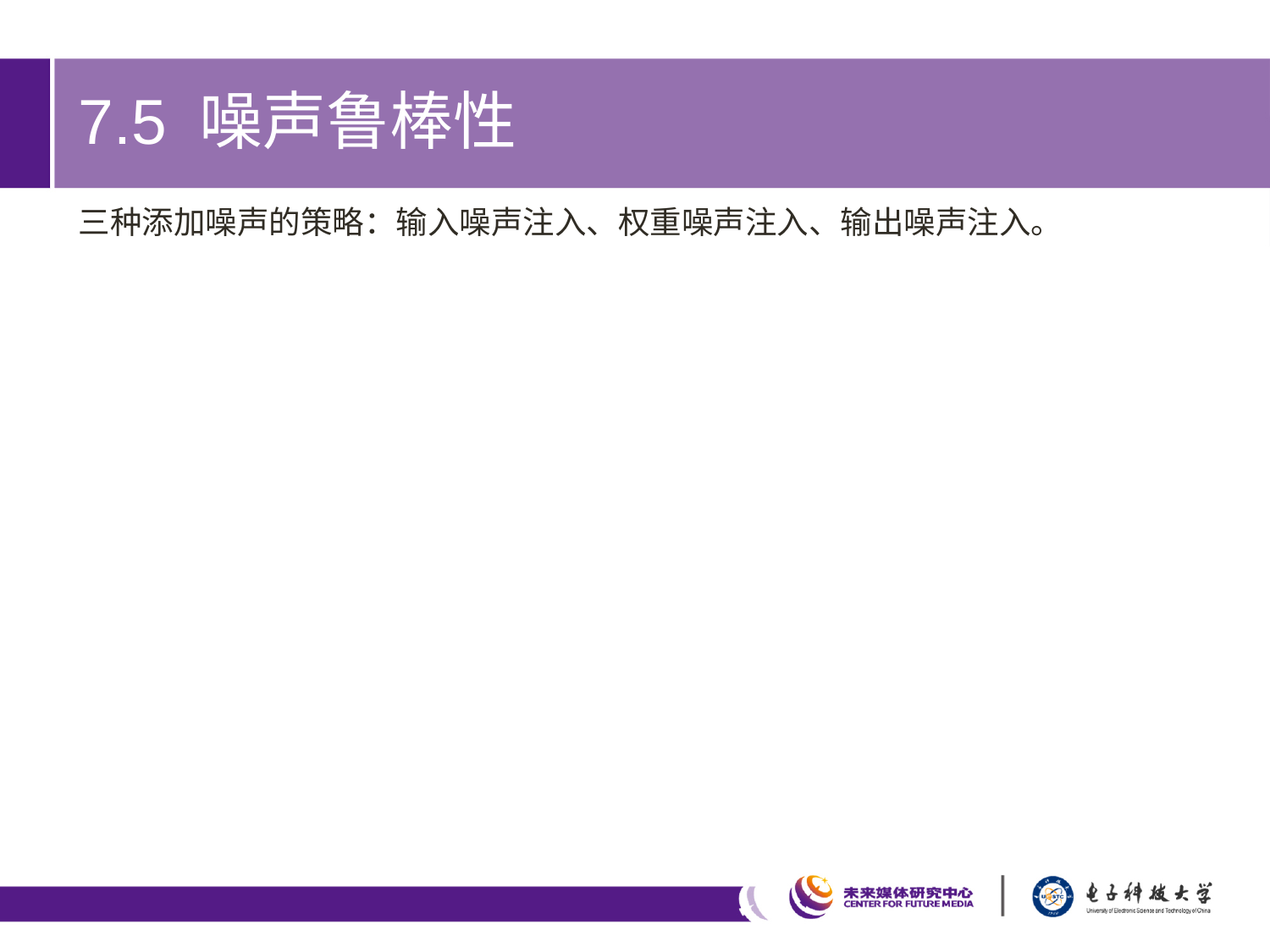

# 7.5 噪声鲁棒性
三种添加噪声的策略：输入噪声注入、权重噪声注入、输出噪声注入。